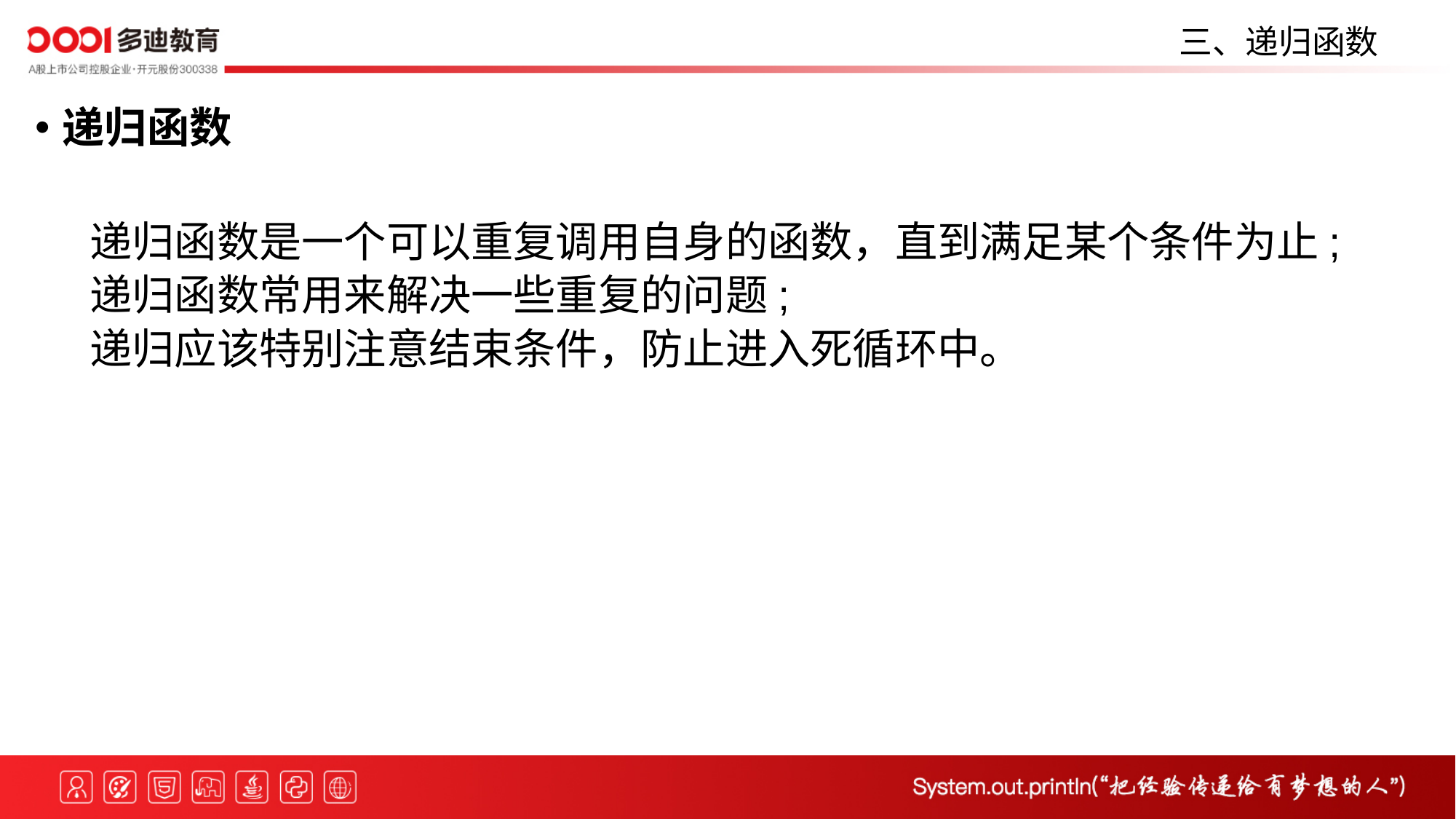

三、递归函数
递归函数

递归函数是一个可以重复调用自身的函数，直到满足某个条件为止;
递归函数常用来解决一些重复的问题;
递归应该特别注意结束条件，防止进入死循环中。